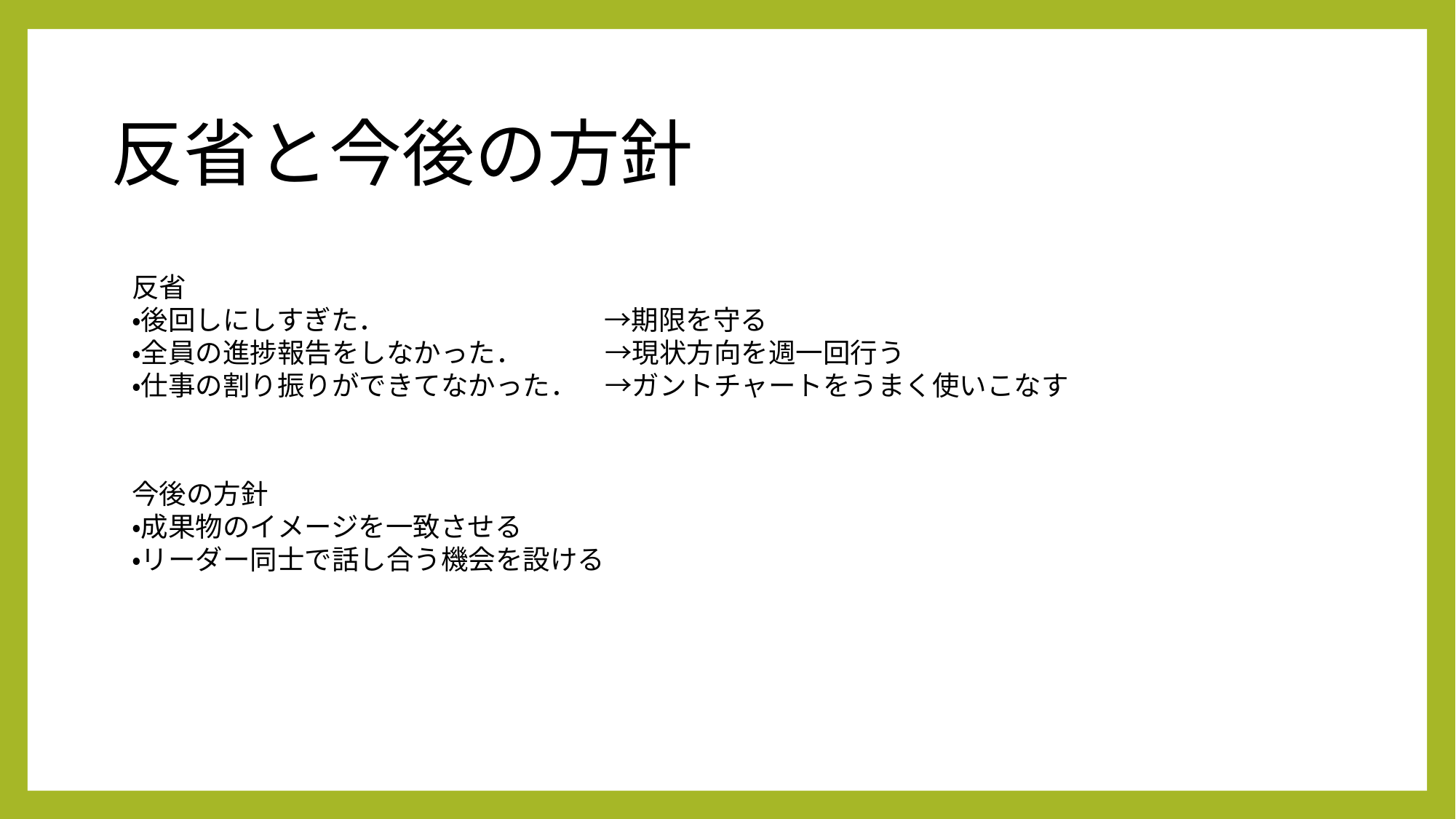

反省と今後の方針
反省
・後回しにしすぎた．　　　　　　　　→期限を守る
・全員の進捗報告をしなかった．　　　→現状方向を週一回行う
・仕事の割り振りができてなかった．　→ガントチャートをうまく使いこなす

今後の方針
・成果物のイメージを一致させる
・リーダー同士で話し合う機会を設ける